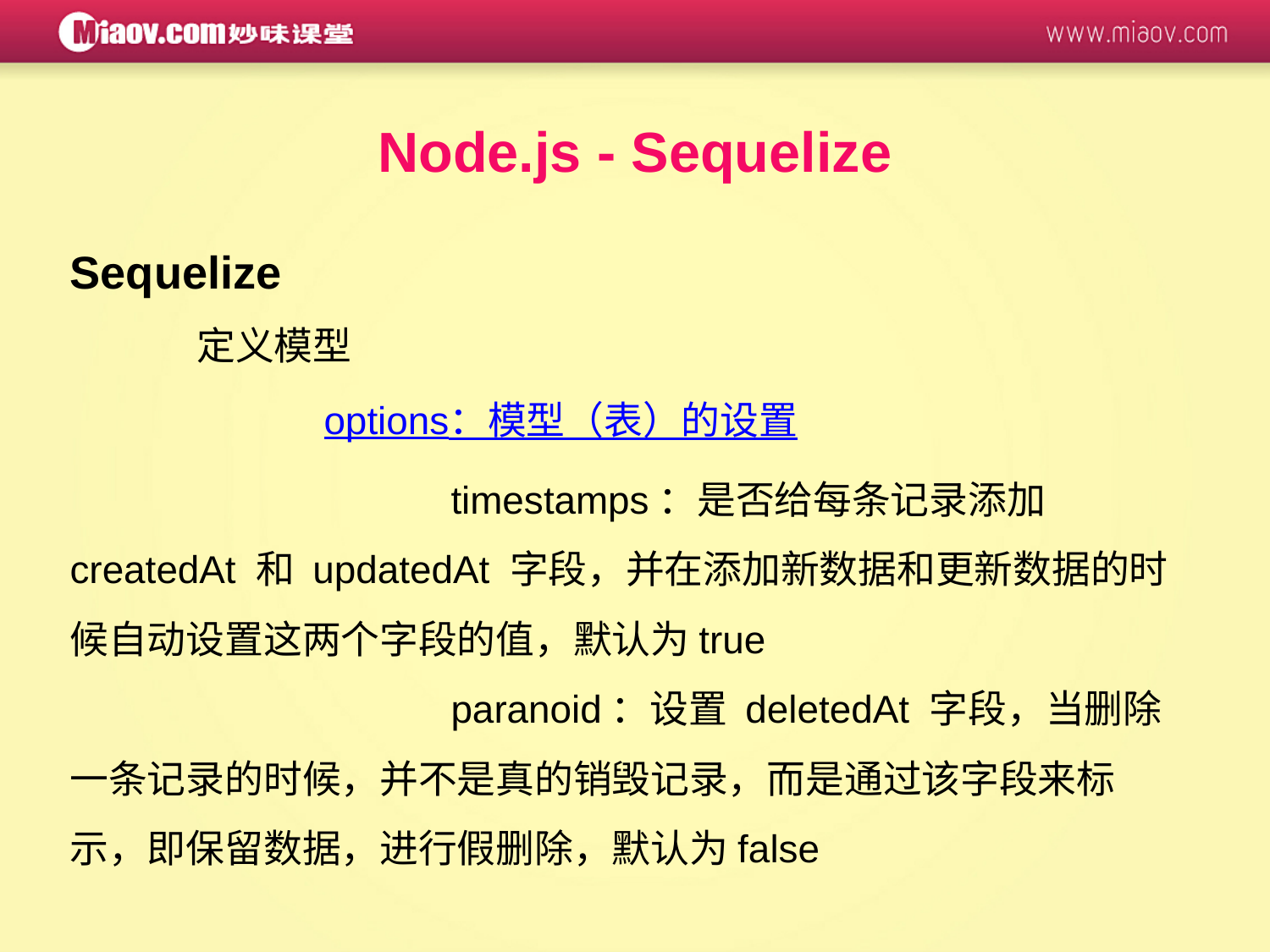

Node.js - Sequelize
Sequelize
	定义模型
		options：模型（表）的设置
			timestamps：是否给每条记录添加 createdAt 和 updatedAt 字段，并在添加新数据和更新数据的时候自动设置这两个字段的值，默认为true
			paranoid：设置 deletedAt 字段，当删除一条记录的时候，并不是真的销毁记录，而是通过该字段来标示，即保留数据，进行假删除，默认为false